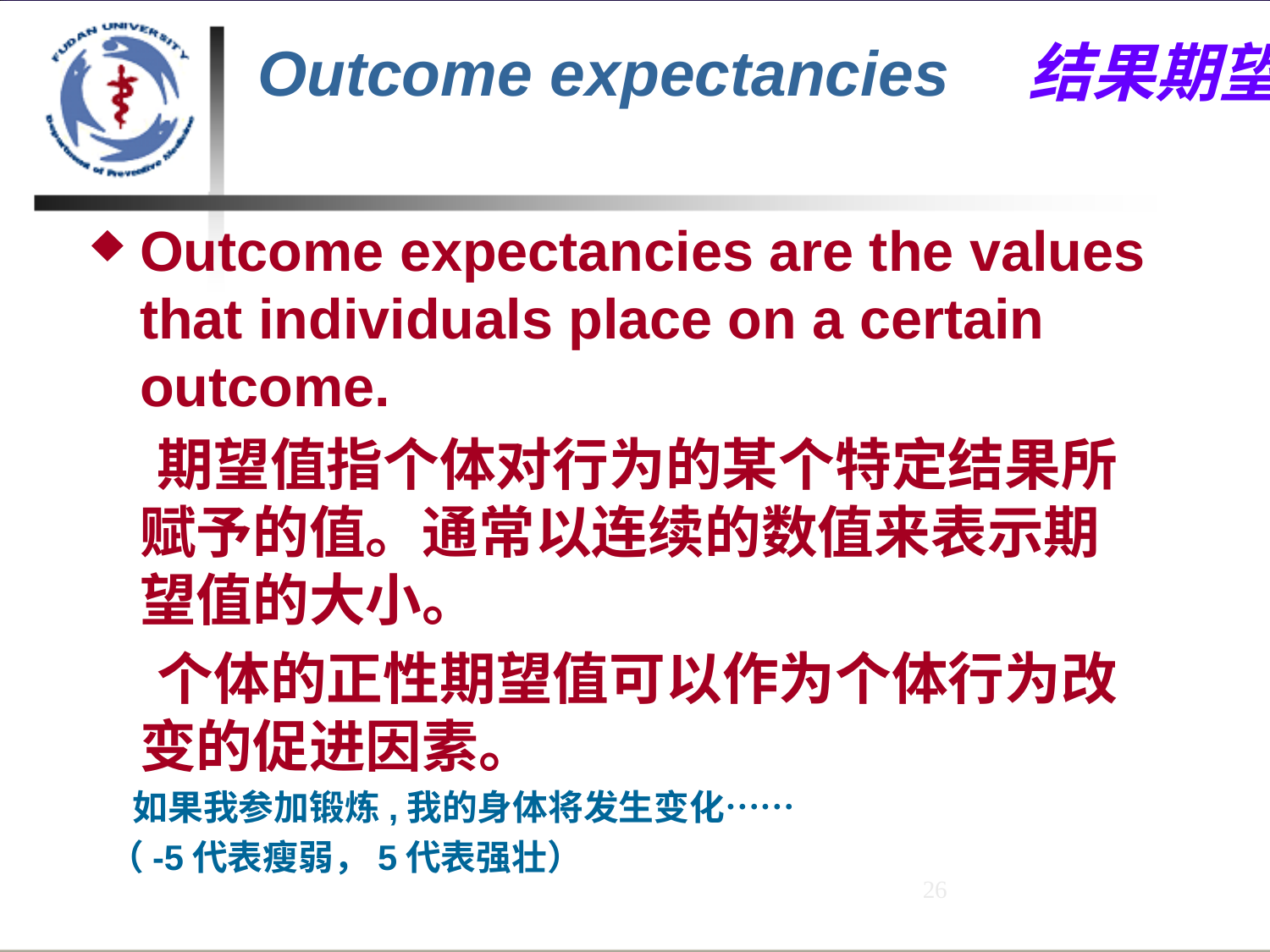

# Outcome expectancies　结果期望
Outcome expectancies are the values that individuals place on a certain outcome.
    期望值指个体对行为的某个特定结果所赋予的值。通常以连续的数值来表示期望值的大小。
    个体的正性期望值可以作为个体行为改变的促进因素。
    如果我参加锻炼,我的身体将发生变化……
 （-5代表瘦弱，5代表强壮）

26